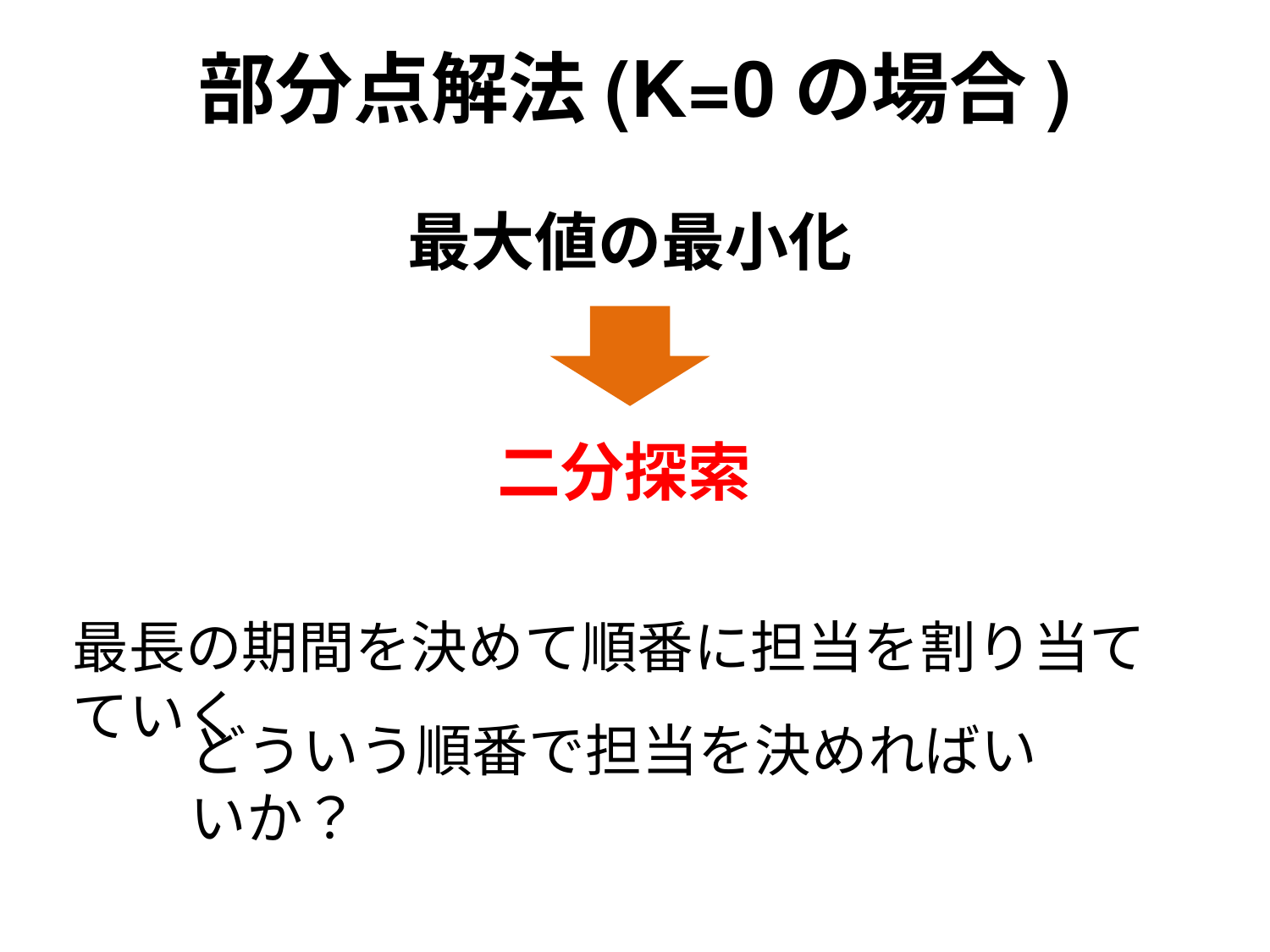

# 部分点解法(K=0の場合)
最大値の最小化

二分探索
最長の期間を決めて順番に担当を割り当てていく
どういう順番で担当を決めればいいか？